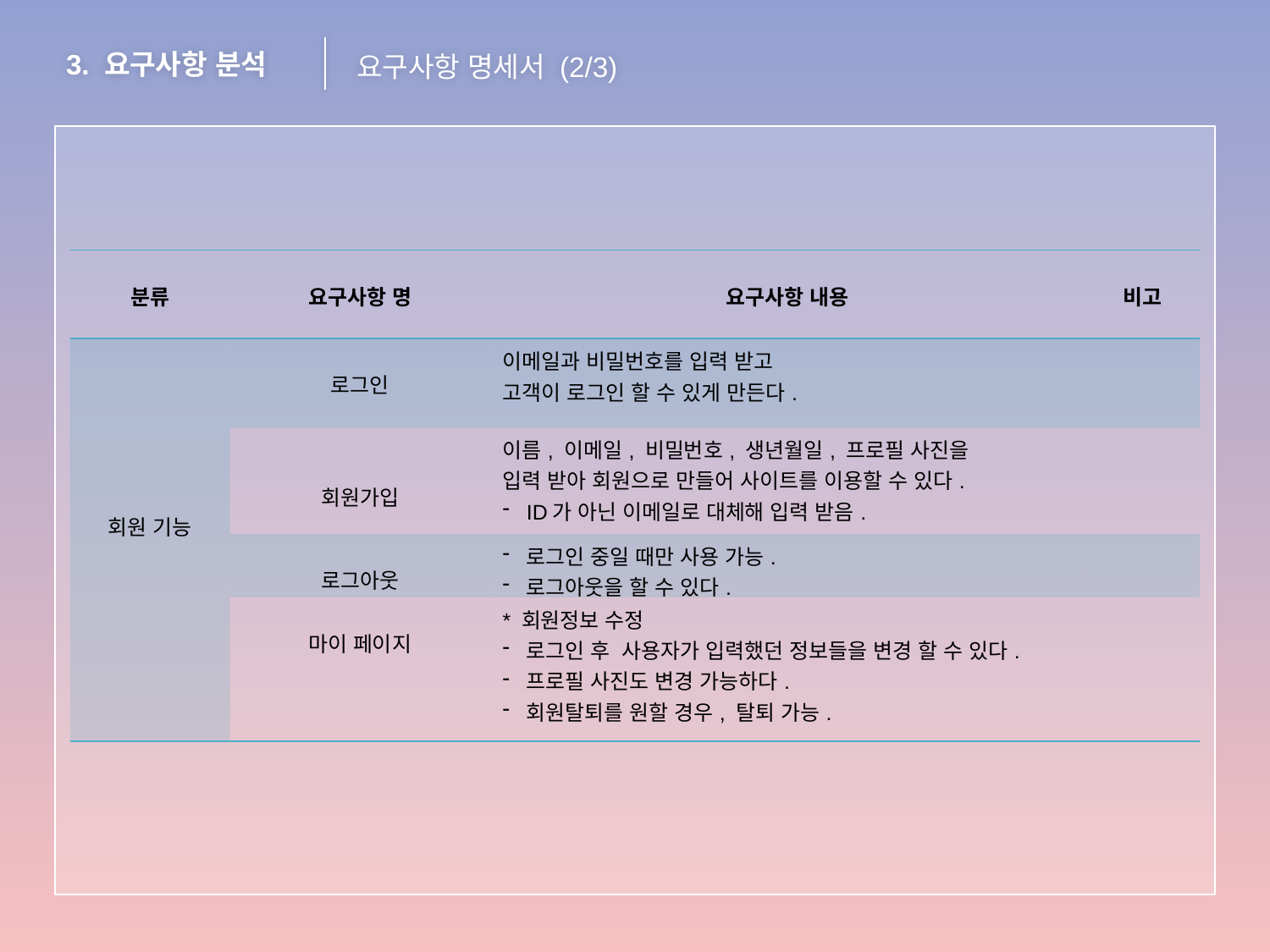

3. 요구사항 분석
요구사항 명세서 (2/3)

| 분류 | 요구사항 명 | 요구사항 내용 | 비고 |
| --- | --- | --- | --- |
| 회원 기능 | 로그인 | 이메일과 비밀번호를 입력 받고 고객이 로그인 할 수 있게 만든다. |  |
|  | 회원가입 | 이름, 이메일, 비밀번호, 생년월일, 프로필 사진을 입력 받아 회원으로 만들어 사이트를 이용할 수 있다. ID가 아닌 이메일로 대체해 입력 받음. |  |
|  | 로그아웃 | 로그인 중일 때만 사용 가능. 로그아웃을 할 수 있다. |  |
|  | 마이 페이지 | \* 회원정보 수정 로그인 후 사용자가 입력했던 정보들을 변경 할 수 있다. 프로필 사진도 변경 가능하다. 회원탈퇴를 원할 경우, 탈퇴 가능. |  |